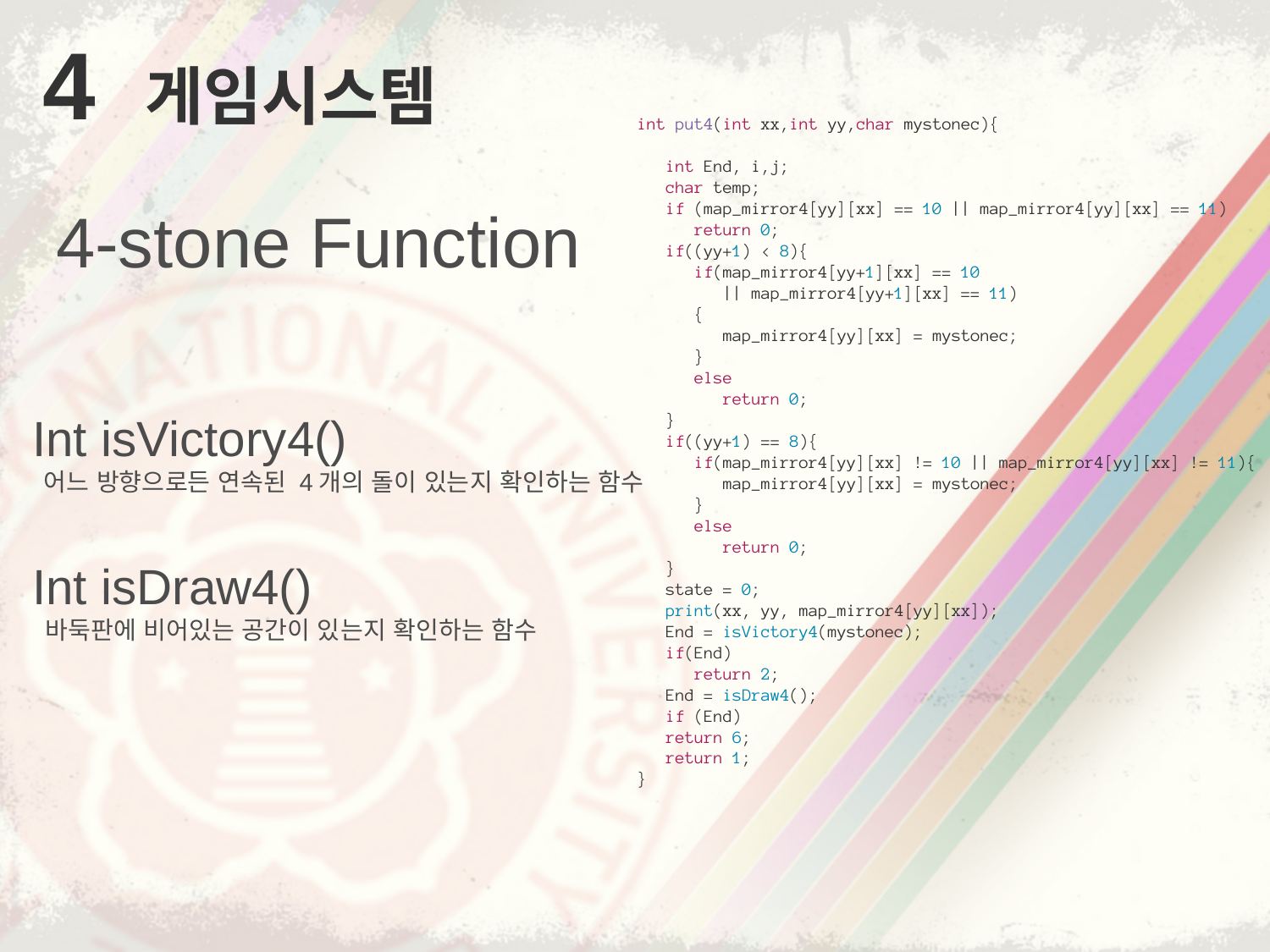

4  게임시스템
int put4(int xx,int yy,char mystonec){

   int End, i,j;
   char temp;
   if (map_mirror4[yy][xx] == 10 || map_mirror4[yy][xx] == 11)
      return 0;
   if((yy+1) < 8){
      if(map_mirror4[yy+1][xx] == 10
         || map_mirror4[yy+1][xx] == 11)
      {
         map_mirror4[yy][xx] = mystonec;
      }
      else
         return 0;
   }
   if((yy+1) == 8){
      if(map_mirror4[yy][xx] != 10 || map_mirror4[yy][xx] != 11){
         map_mirror4[yy][xx] = mystonec;
      }
      else
         return 0;
   }
   state = 0;
   print(xx, yy, map_mirror4[yy][xx]);
   End = isVictory4(mystonec);
   if(End)
      return 2;
   End = isDraw4();
   if (End)
   return 6;
   return 1;
}

4-stone Function

Int isVictory4()
 어느 방향으로든 연속된 4개의 돌이 있는지 확인하는 함수

Int isDraw4()
 바둑판에 비어있는 공간이 있는지 확인하는 함수